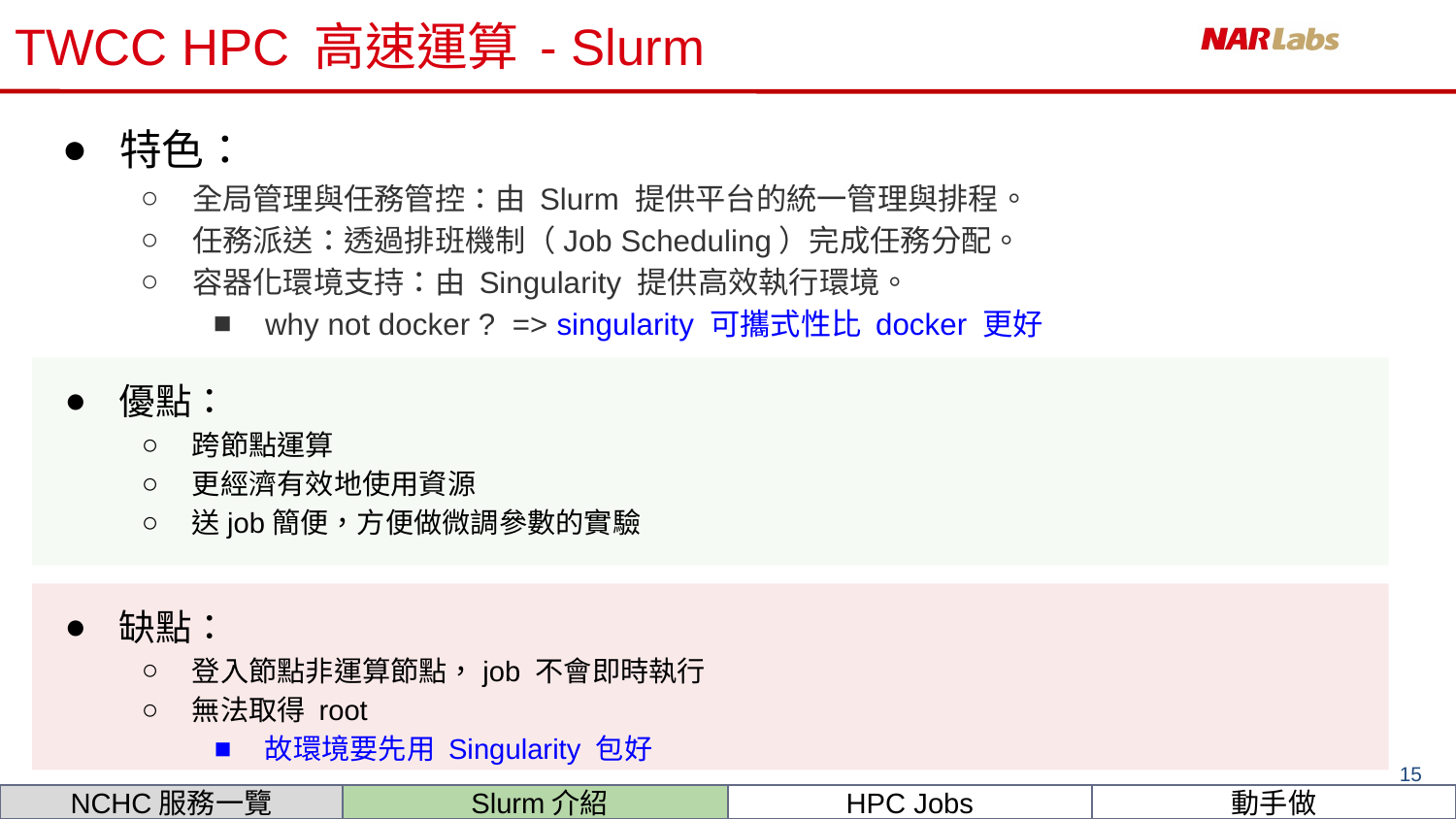

# TWCC HPC 高速運算 - Slurm
特色：
全局管理與任務管控：由 Slurm 提供平台的統一管理與排程。
任務派送：透過排班機制（Job Scheduling）完成任務分配。
容器化環境支持：由 Singularity 提供高效執行環境。
why not docker ?  => singularity 可攜式性比 docker 更好
優點：
跨節點運算
更經濟有效地使用資源
送job簡便，方便做微調參數的實驗
缺點：
登入節點非運算節點，job 不會即時執行
無法取得 root
故環境要先用 Singularity 包好
15
Slurm介紹
HPC Jobs
動手做
NCHC服務一覽